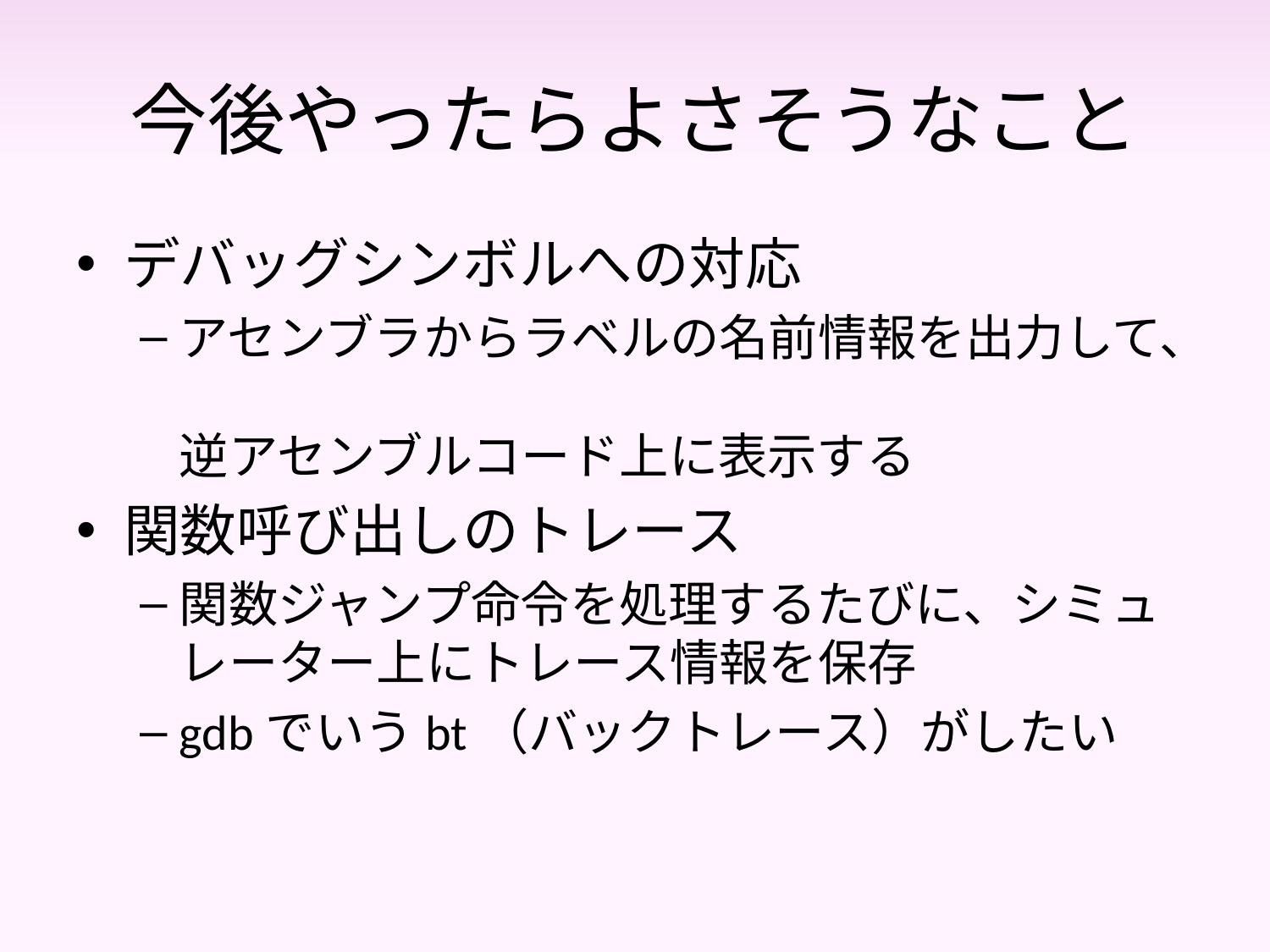

# 今後やったらよさそうなこと
デバッグシンボルへの対応
アセンブラからラベルの名前情報を出力して、
逆アセンブルコード上に表示する
関数呼び出しのトレース
関数ジャンプ命令を処理するたびに、シミュレーター上にトレース情報を保存
gdbでいうbt（バックトレース）がしたい